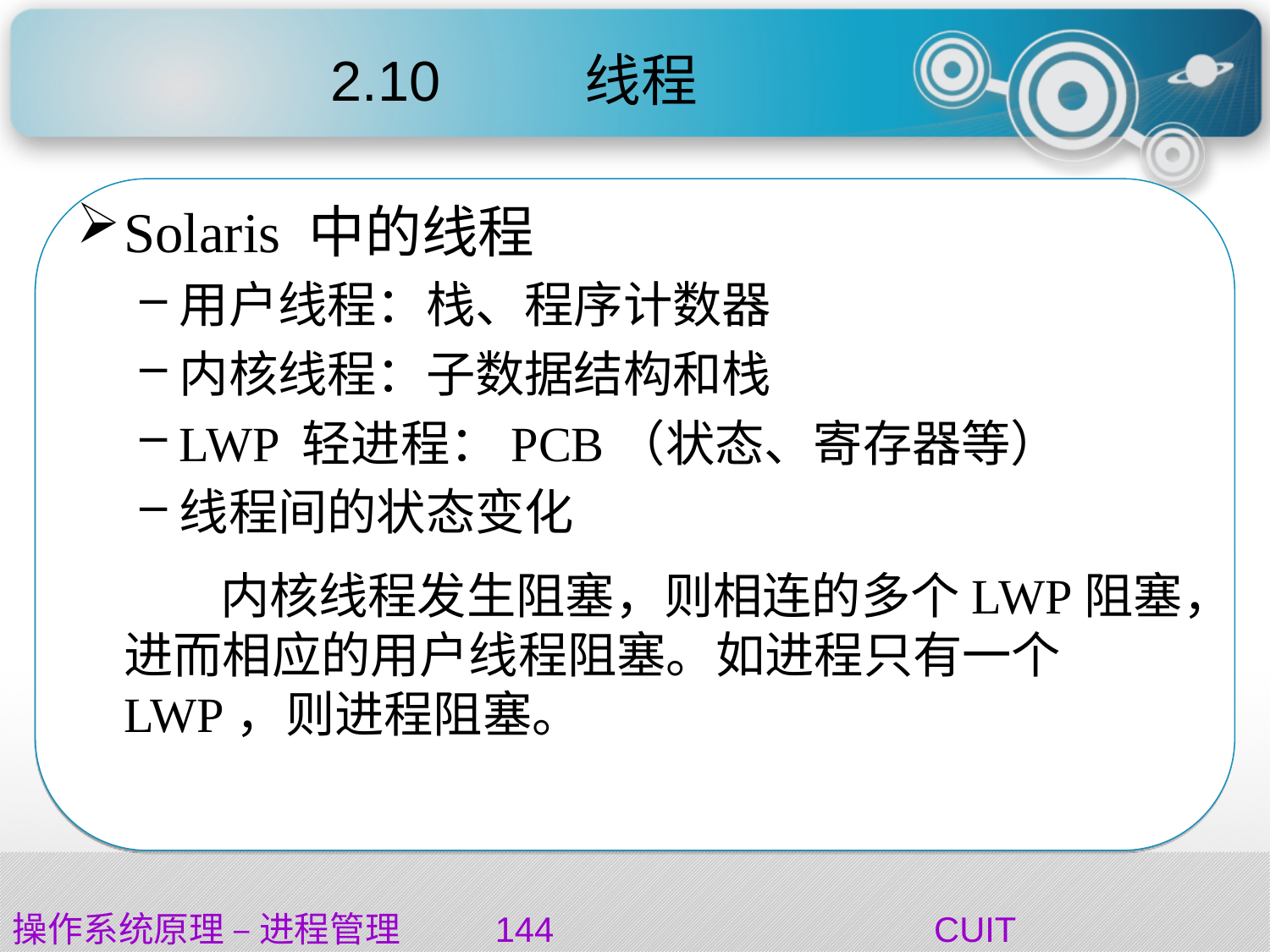

# 2.10		线程
Solaris 中的线程
用户线程：栈、程序计数器
内核线程：子数据结构和栈
LWP 轻进程：PCB（状态、寄存器等）
线程间的状态变化
            内核线程发生阻塞，则相连的多个LWP阻塞，进而相应的用户线程阻塞。如进程只有一个LWP，则进程阻塞。